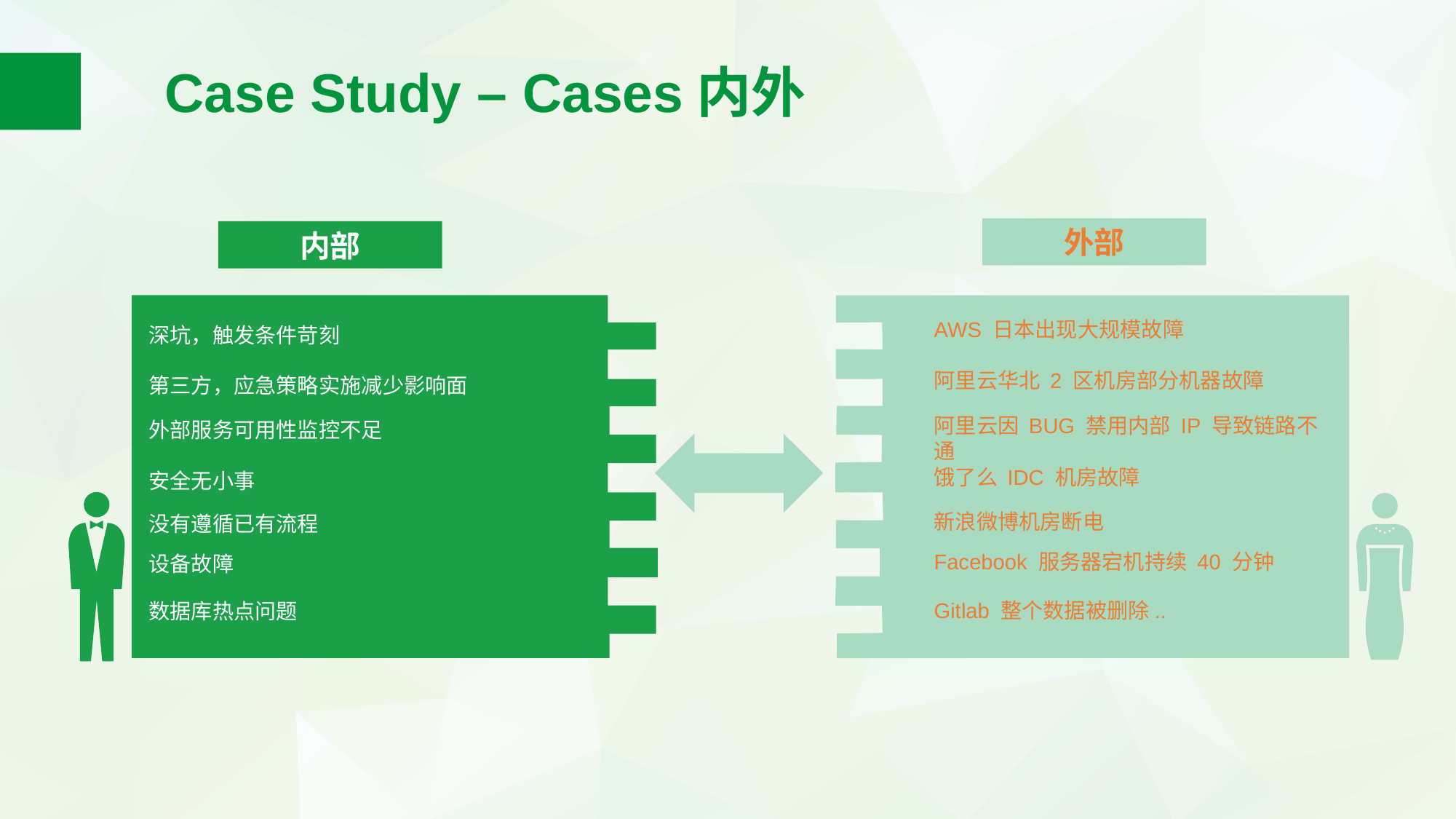

Case Study – Cases内外
外部
内部

AWS 日本出现大规模故障
阿里云华北 2 区机房部分机器故障
阿里云因 BUG 禁用内部 IP 导致链路不通
饿了么 IDC 机房故障
新浪微博机房断电
Facebook 服务器宕机持续 40 分钟
Gitlab 整个数据被删除..
深坑，触发条件苛刻
第三方，应急策略实施减少影响面
外部服务可用性监控不足
安全无小事
没有遵循已有流程
设备故障
数据库热点问题